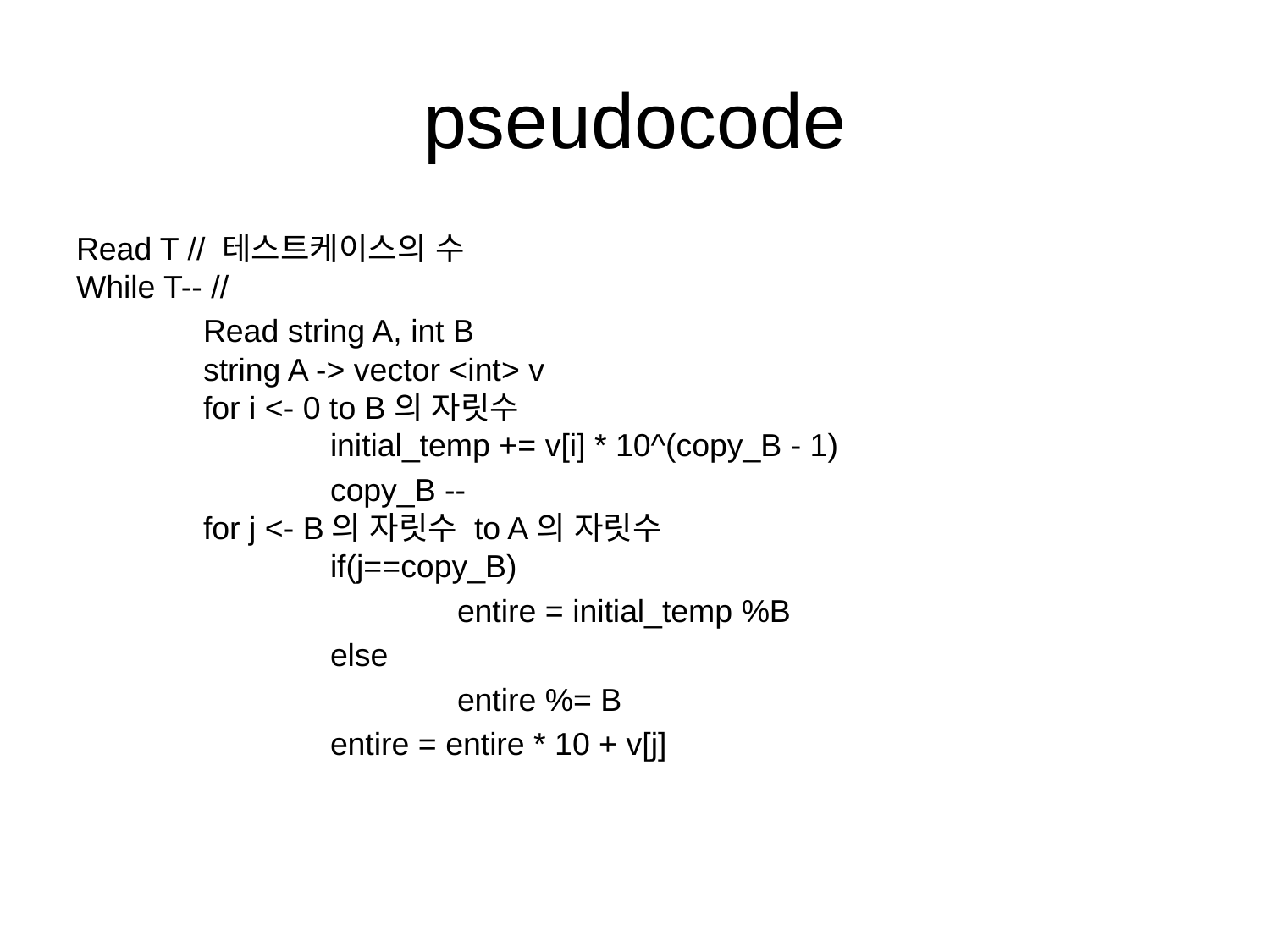

# pseudocode
Read T // 테스트케이스의 수
While T-- //
	Read string A, int B
	string A -> vector <int> v
	for i <- 0 to B의 자릿수
		initial_temp += v[i] * 10^(copy_B - 1)
		copy_B --
	for j <- B의 자릿수 to A의 자릿수
		if(j==copy_B)
			entire = initial_temp %B
		else
			entire %= B
		entire = entire * 10 + v[j]